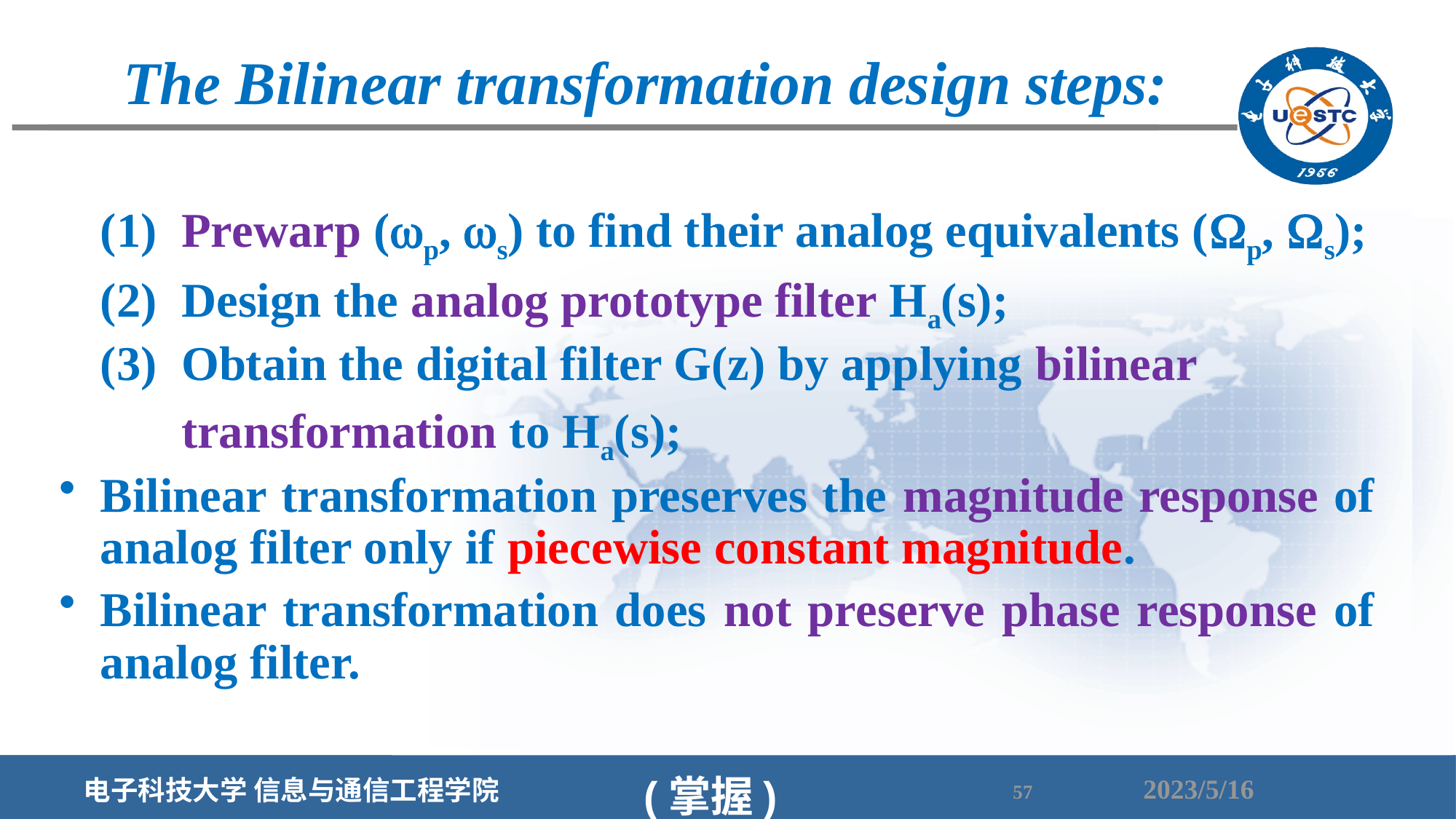

The Bilinear transformation design steps:
	(1)  Prewarp (ωp, ωs) to find their analog equivalents (Ωp, Ωs);
	(2)  Design the analog prototype filter Ha(s);
	(3)  Obtain the digital filter G(z) by applying bilinear
          transformation to Ha(s);
Bilinear transformation preserves the magnitude response of analog filter only if piecewise constant magnitude.
Bilinear transformation does not preserve phase response of analog filter.
(掌握)